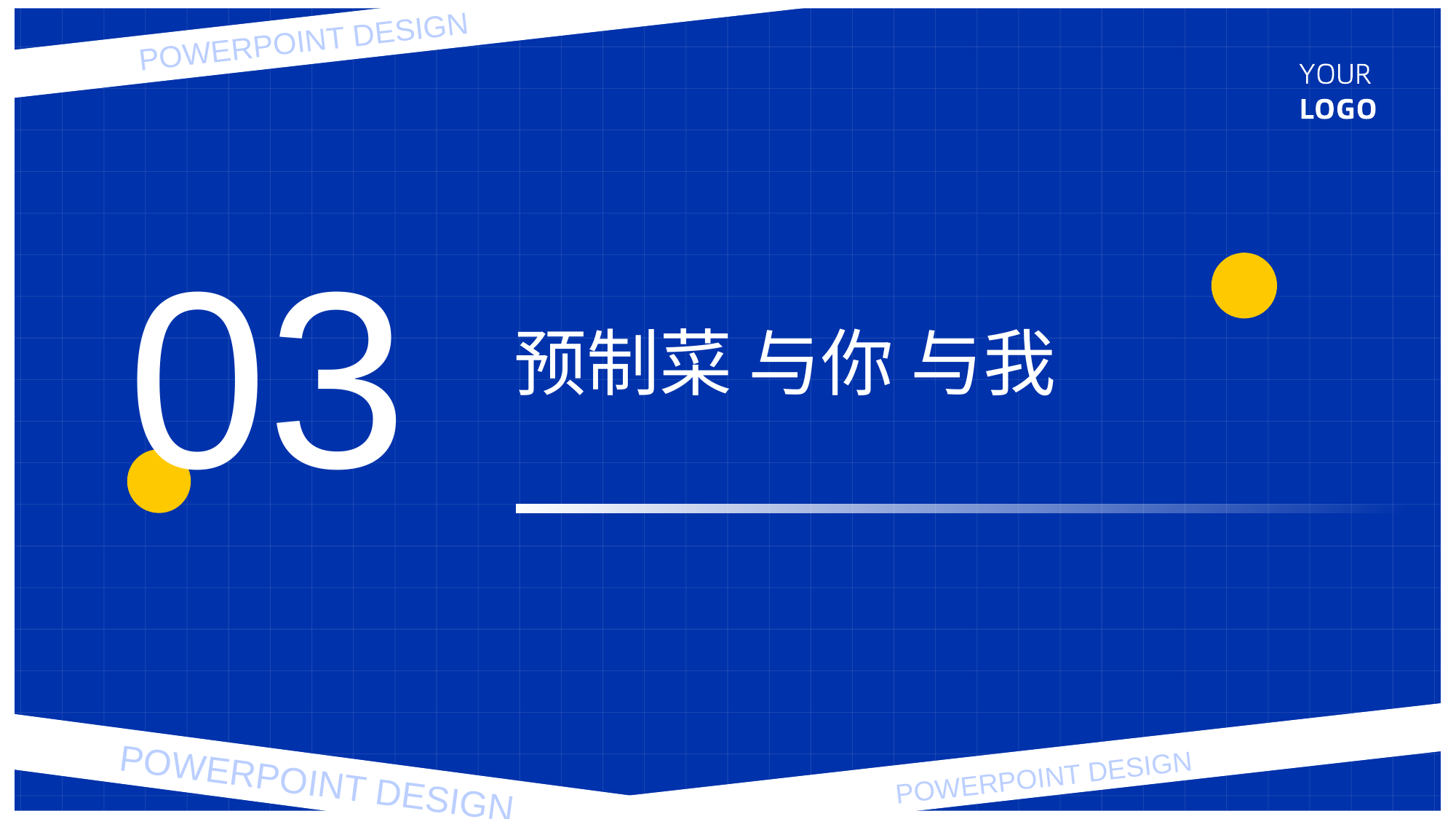

03
POWERPOINT DESIGN

预制菜 与你 与我

POWERPOINT DESIGN
POWERPOINT DESIGN